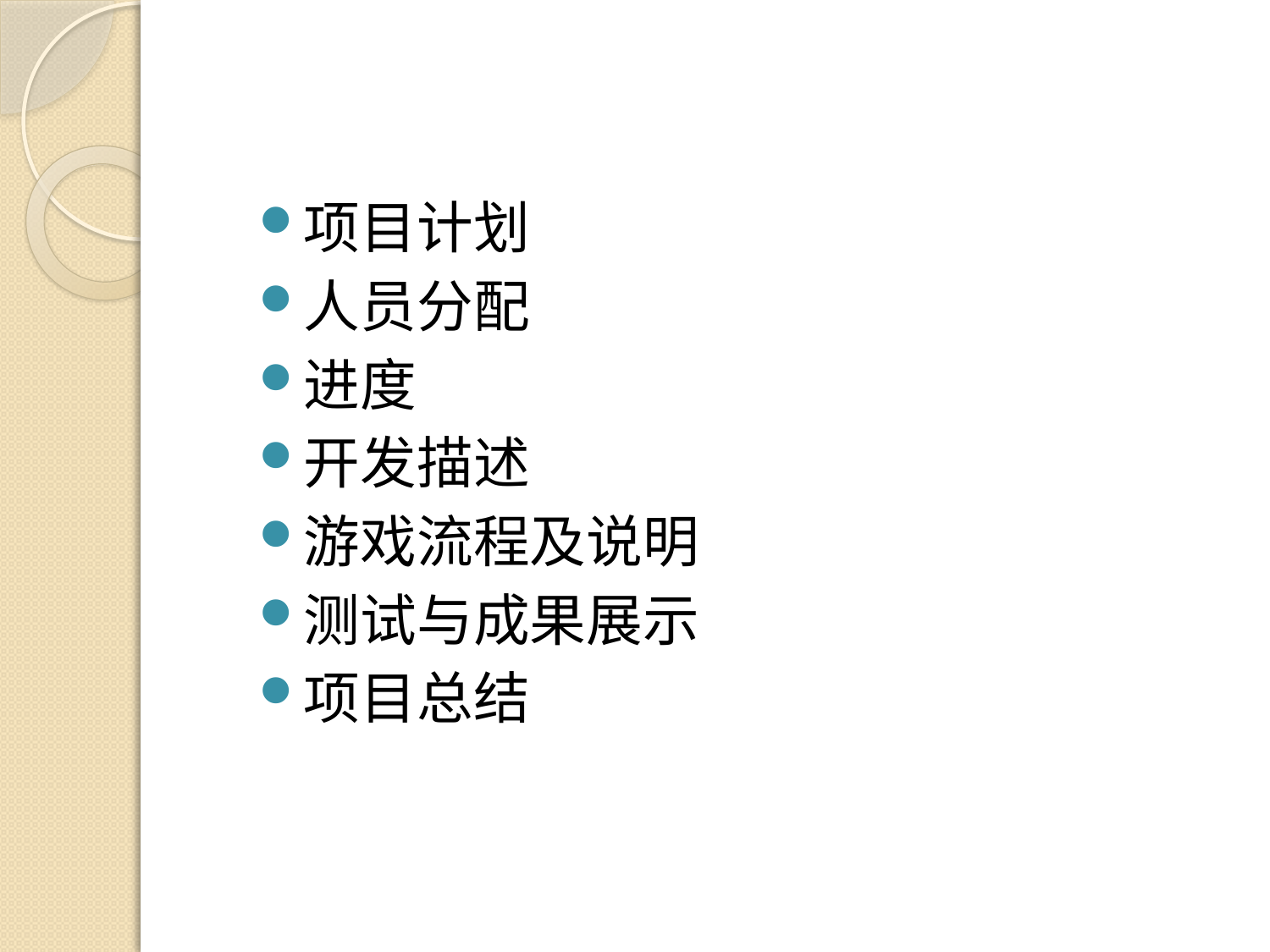

项目计划
人员分配
进度
开发描述
游戏流程及说明
测试与成果展示
项目总结